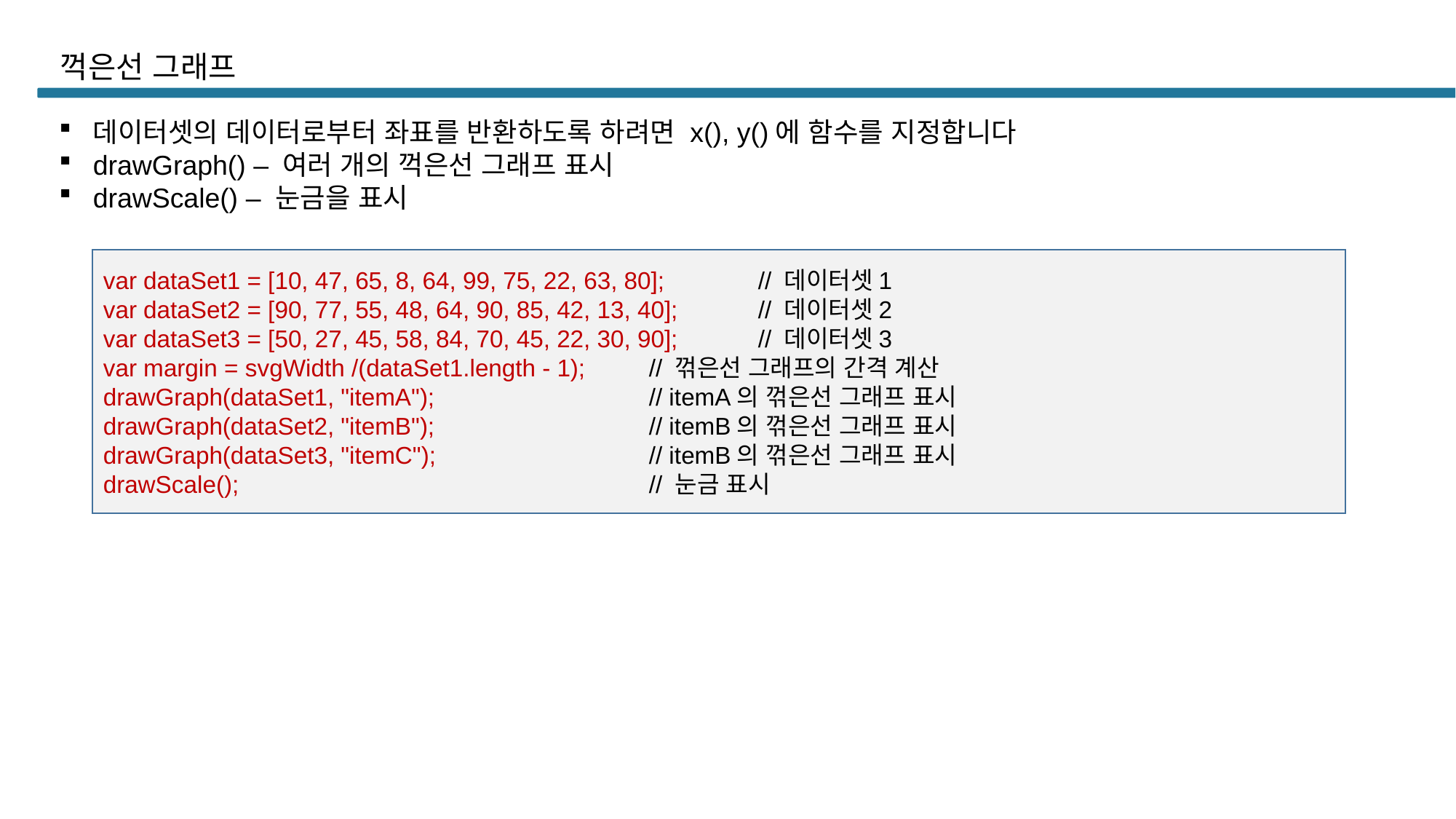

# 꺽은선 그래프

데이터셋의 데이터로부터 좌표를 반환하도록 하려면 x(), y()에 함수를 지정합니다
drawGraph() – 여러 개의 꺽은선 그래프 표시
drawScale() – 눈금을 표시

var dataSet1 = [10, 47, 65, 8, 64, 99, 75, 22, 63, 80];	// 데이터셋1
var dataSet2 = [90, 77, 55, 48, 64, 90, 85, 42, 13, 40];	// 데이터셋2
var dataSet3 = [50, 27, 45, 58, 84, 70, 45, 22, 30, 90];	// 데이터셋3
var margin = svgWidth /(dataSet1.length - 1);	// 꺾은선 그래프의 간격 계산
drawGraph(dataSet1, "itemA");		// itemA의 꺾은선 그래프 표시
drawGraph(dataSet2, "itemB");		// itemB의 꺾은선 그래프 표시
drawGraph(dataSet3, "itemC");		// itemB의 꺾은선 그래프 표시
drawScale();				// 눈금 표시